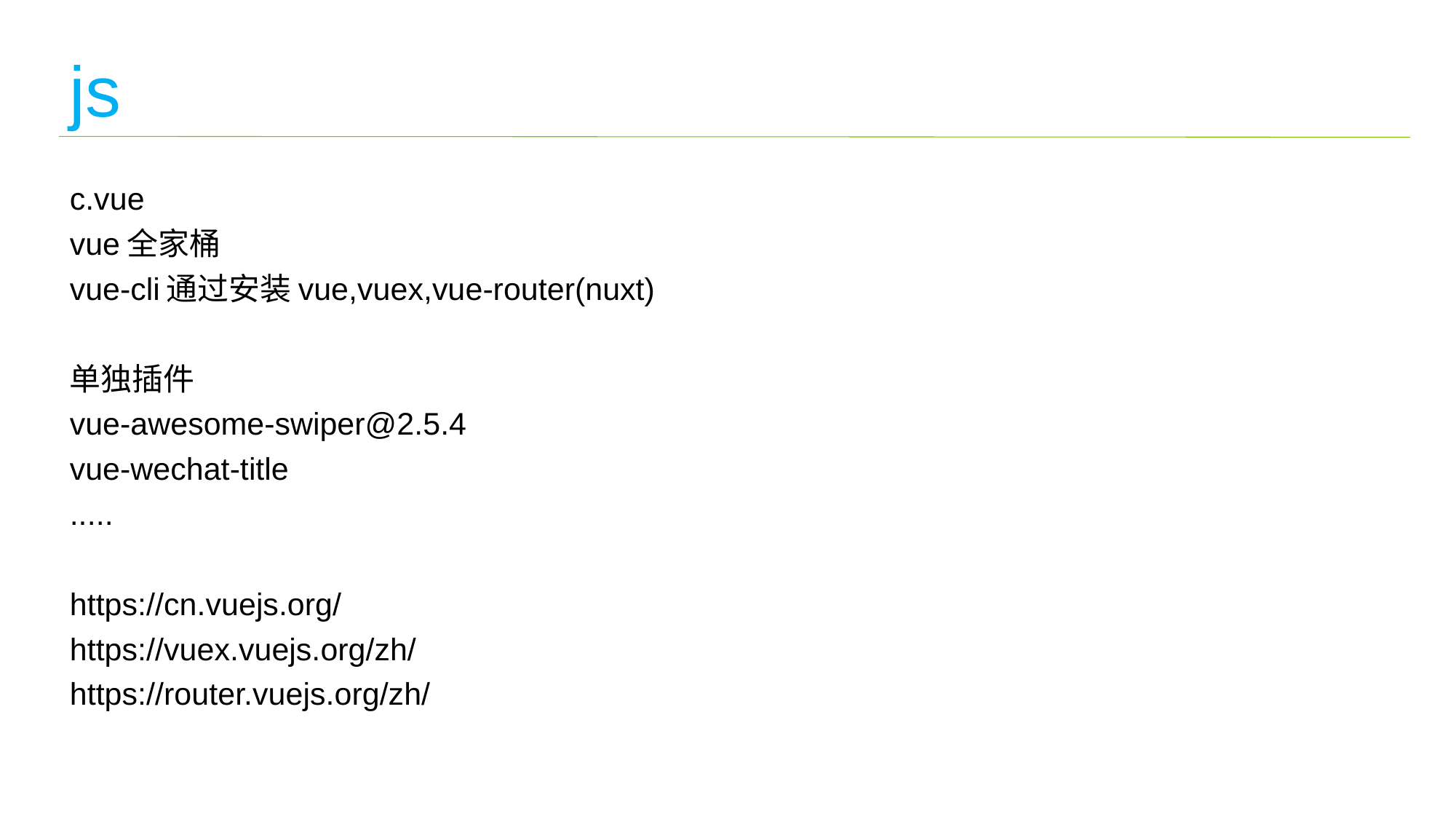

js
c.vue
vue全家桶
vue-cli通过安装vue,vuex,vue-router(nuxt)

单独插件
vue-awesome-swiper@2.5.4
vue-wechat-title
.....

https://cn.vuejs.org/
https://vuex.vuejs.org/zh/
https://router.vuejs.org/zh/